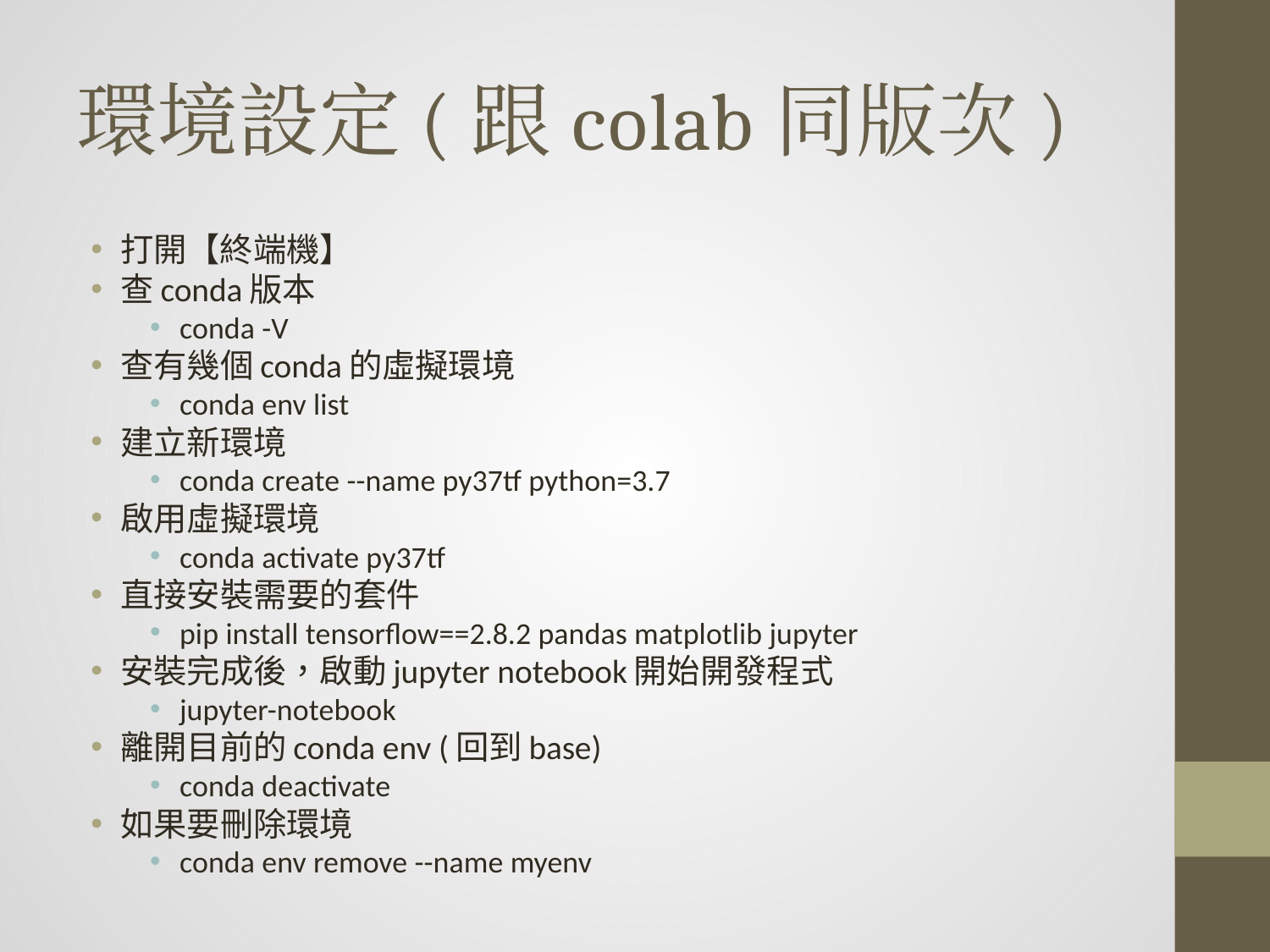

# 環境設定(跟colab同版次)
打開【終端機】
查conda版本
conda -V
查有幾個conda的虛擬環境
conda env list
建立新環境
conda create --name py37tf python=3.7
啟用虛擬環境
conda activate py37tf
直接安裝需要的套件
pip install tensorflow==2.8.2 pandas matplotlib jupyter
安裝完成後，啟動jupyter notebook開始開發程式
jupyter-notebook
離開目前的conda env (回到base)
conda deactivate
如果要刪除環境
conda env remove --name myenv